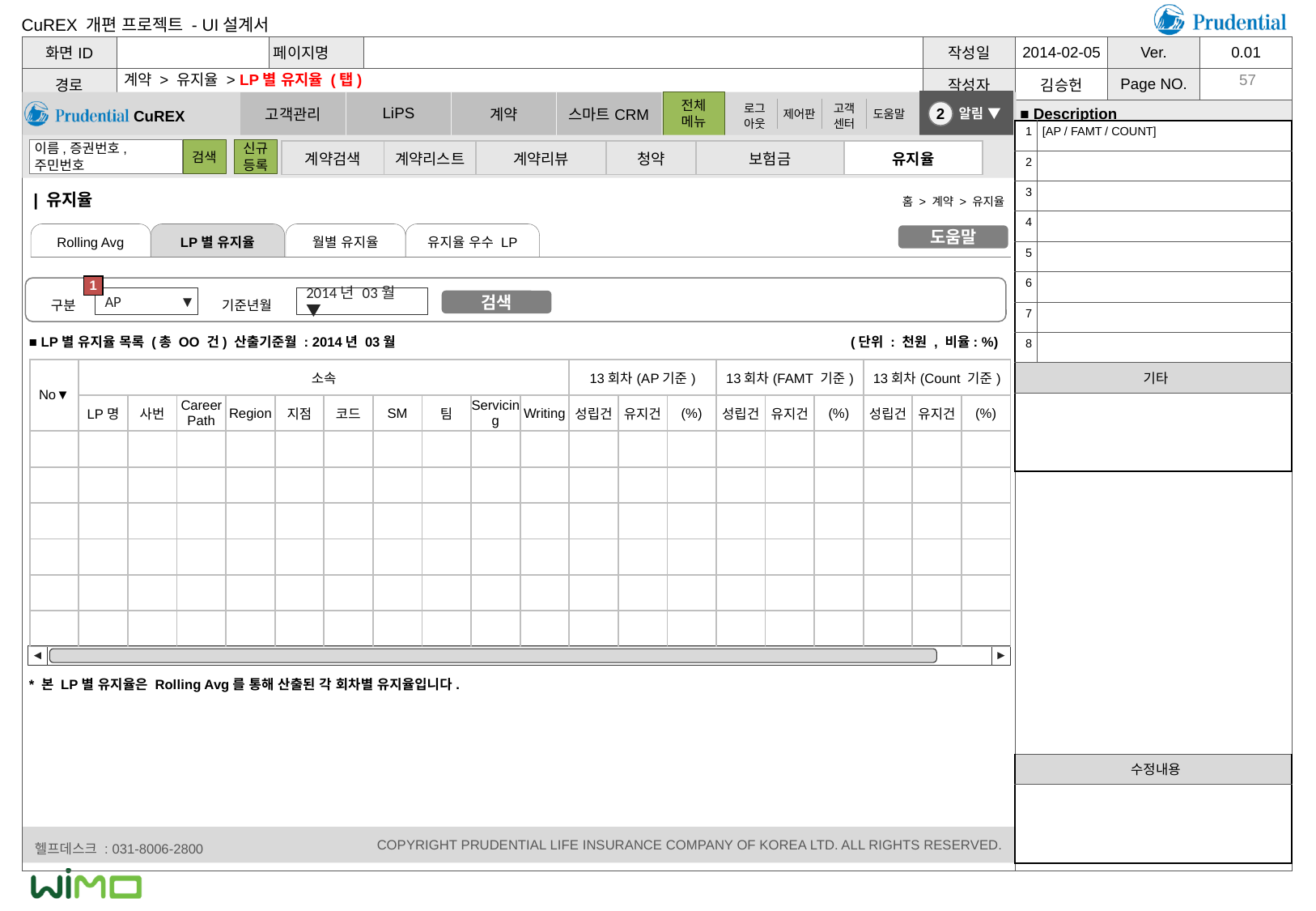

계약 > 유지율 > LP별 유지율 (탭)
57
| 1 | [AP / FAMT / COUNT] |
| --- | --- |
| 2 |  |
| 3 |  |
| 4 |  |
| 5 |  |
| 6 |  |
| 7 |  |
| 8 |  |
| 기타 |  |
|  |  |
| 계약검색 | 계약리스트 | 계약리뷰 | 청약 | 보험금 | 유지율 |
| --- | --- | --- | --- | --- | --- |
| 유지율
홈 > 계약 > 유지율
Rolling Avg
LP별 유지율
월별 유지율
유지율 우수 LP
도움말
1

AP                 ▼
2014년 03월       ▼
구분
기준년월
검색
■ LP별 유지율 목록 (총 OO 건) 산출기준월 : 2014년 03월
(단위 : 천원 , 비율: %)
| No▼ | 소속 |  |  |  |  |  |  |  |  |  | 13회차(AP기준) |  |  | 13회차(FAMT 기준) |  |  | 13회차(Count 기준) |  |  |
| --- | --- | --- | --- | --- | --- | --- | --- | --- | --- | --- | --- | --- | --- | --- | --- | --- | --- | --- | --- |
|  | LP명 | 사번 | Career Path | Region | 지점 | 코드 | SM | 팀 | Servicing | Writing | 성립건 | 유지건 | (%) | 성립건 | 유지건 | (%) | 성립건 | 유지건 | (%) |
|  |  |  |  |  |  |  |  |  |  |  |  |  |  |  |  |  |  |  |  |
|  |  |  |  |  |  |  |  |  |  |  |  |  |  |  |  |  |  |  |  |
|  |  |  |  |  |  |  |  |  |  |  |  |  |  |  |  |  |  |  |  |
|  |  |  |  |  |  |  |  |  |  |  |  |  |  |  |  |  |  |  |  |
|  |  |  |  |  |  |  |  |  |  |  |  |  |  |  |  |  |  |  |  |
|  |  |  |  |  |  |  |  |  |  |  |  |  |  |  |  |  |  |  |  |

* 본 LP별 유지율은 Rolling Avg를 통해 산출된 각 회차별 유지율입니다.
| 수정내용 |
| --- |
|  |